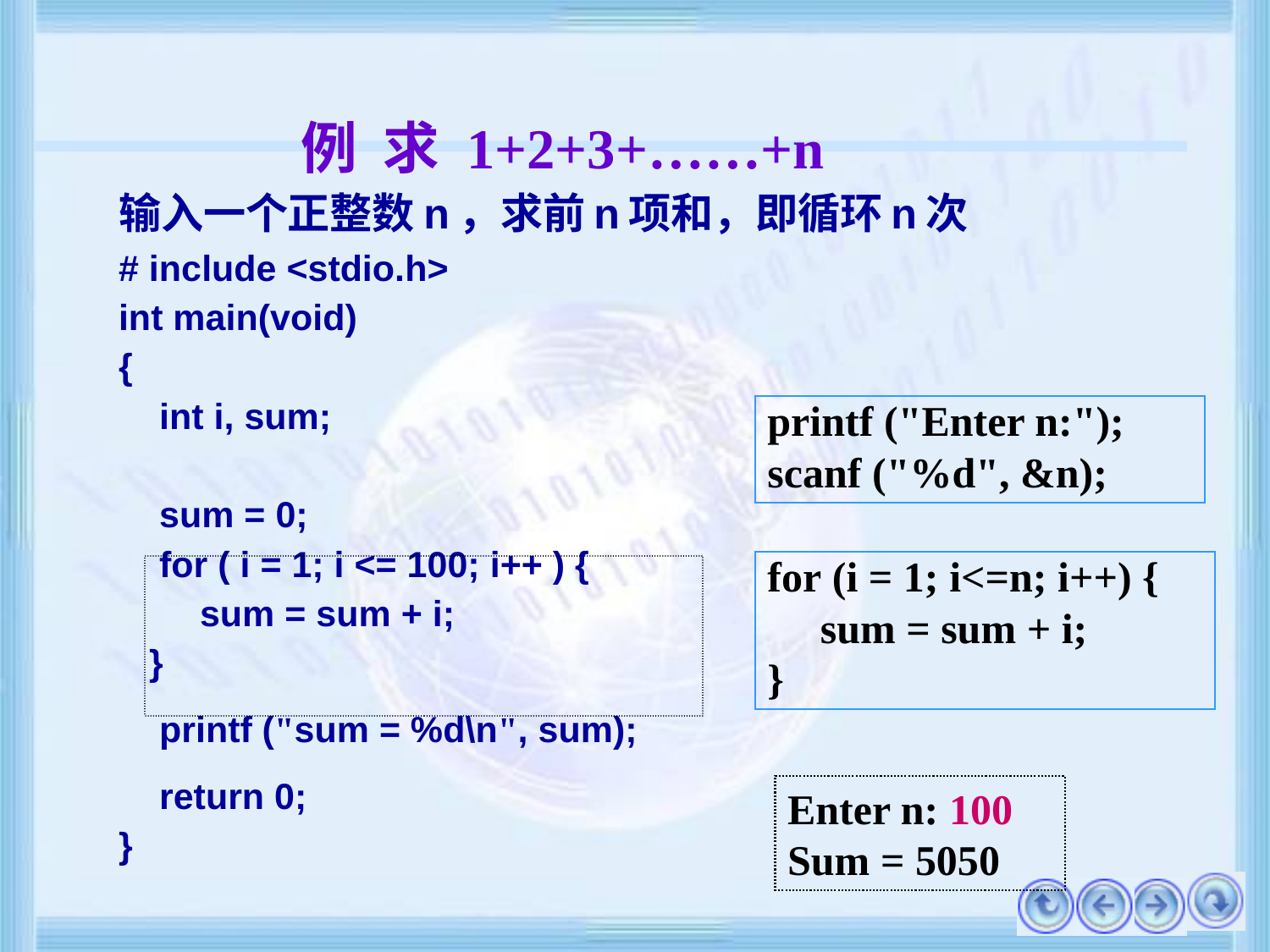

# 例  求 1+2+3+……+n
输入一个正整数n，求前n项和，即循环n次
# include <stdio.h>
int main(void)
{
    int i, sum;

    sum = 0;
    for ( i = 1; i <= 100; i++ ) {
        sum = sum + i;
   }
    printf ("sum = %d\n", sum);
    return 0;
}
printf ("Enter n:");
scanf ("%d", &n);
for (i = 1; i<=n; i++) {
     sum = sum + i;
}

Enter n: 100
Sum = 5050